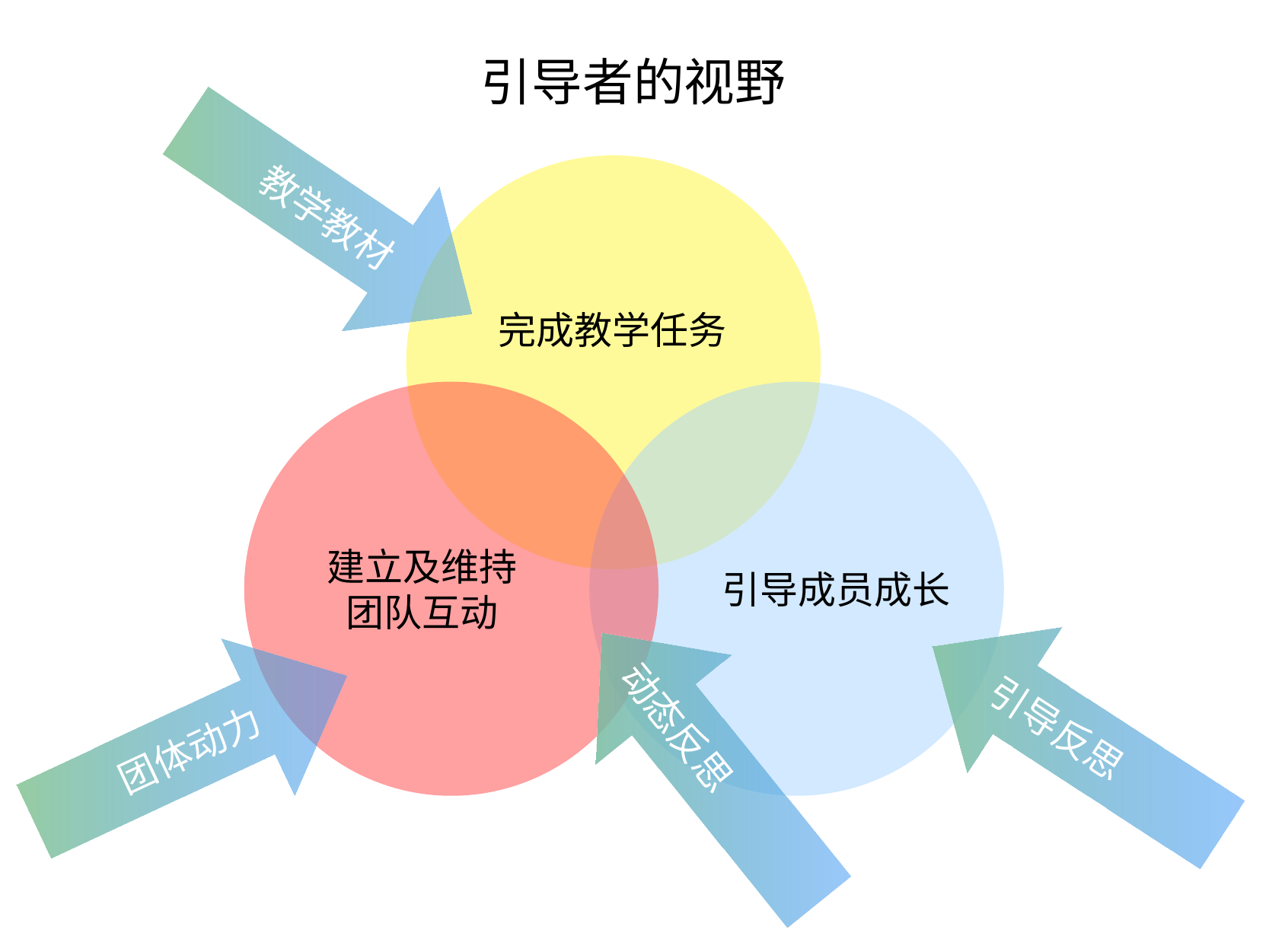

引导者的视野

教学教材

完成教学任务

建立及维持
团队互动
引导成员成长

引导反思

团体动力

动态反思